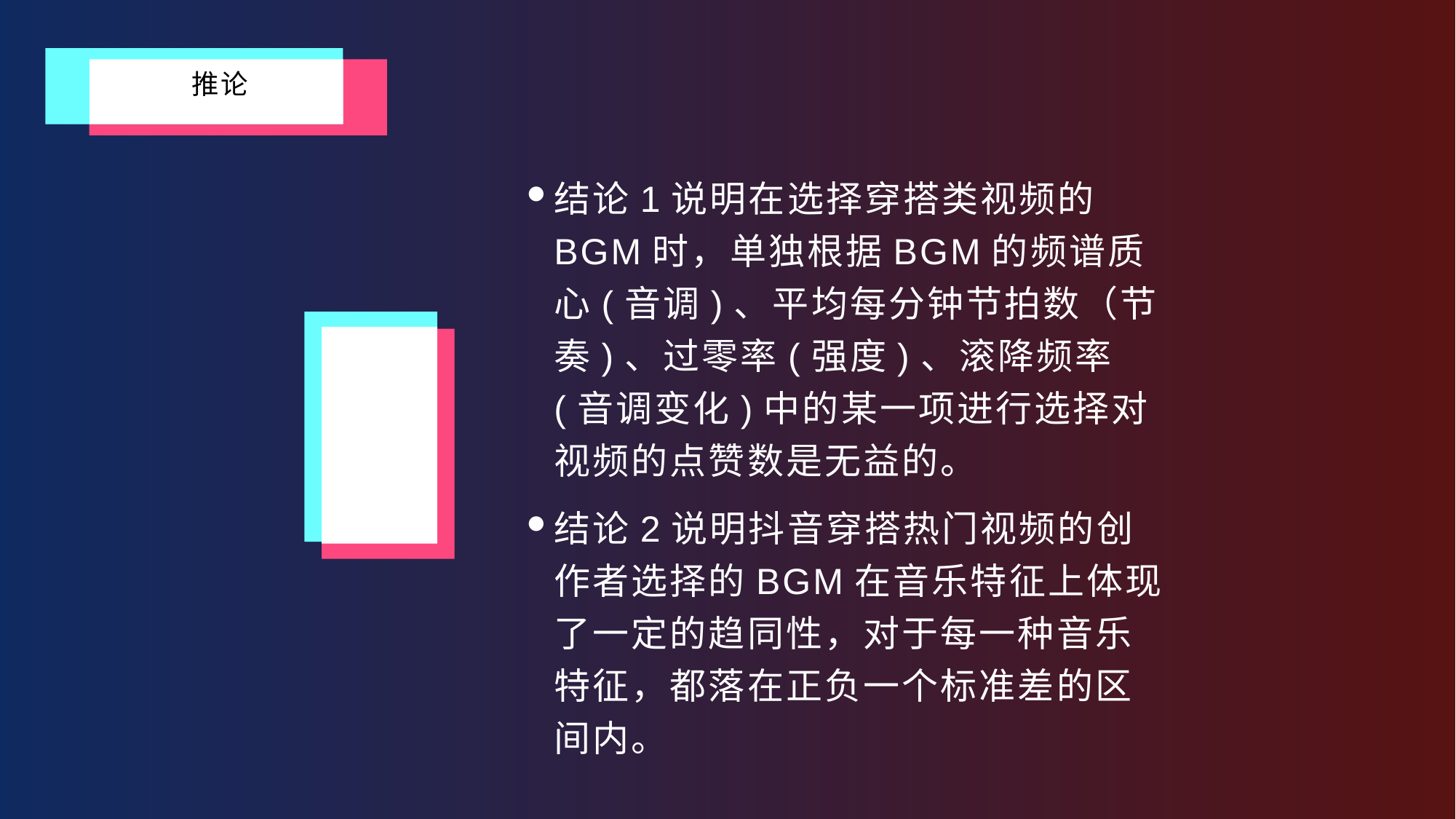

推论
结论1说明在选择穿搭类视频的BGM时，单独根据BGM的频谱质心(音调)、平均每分钟节拍数（节奏)、过零率(强度)、滚降频率(音调变化)中的某一项进行选择对视频的点赞数是无益的。
结论2说明抖音穿搭热门视频的创作者选择的BGM在音乐特征上体现了一定的趋同性，对于每一种音乐特征，都落在正负一个标准差的区间内。